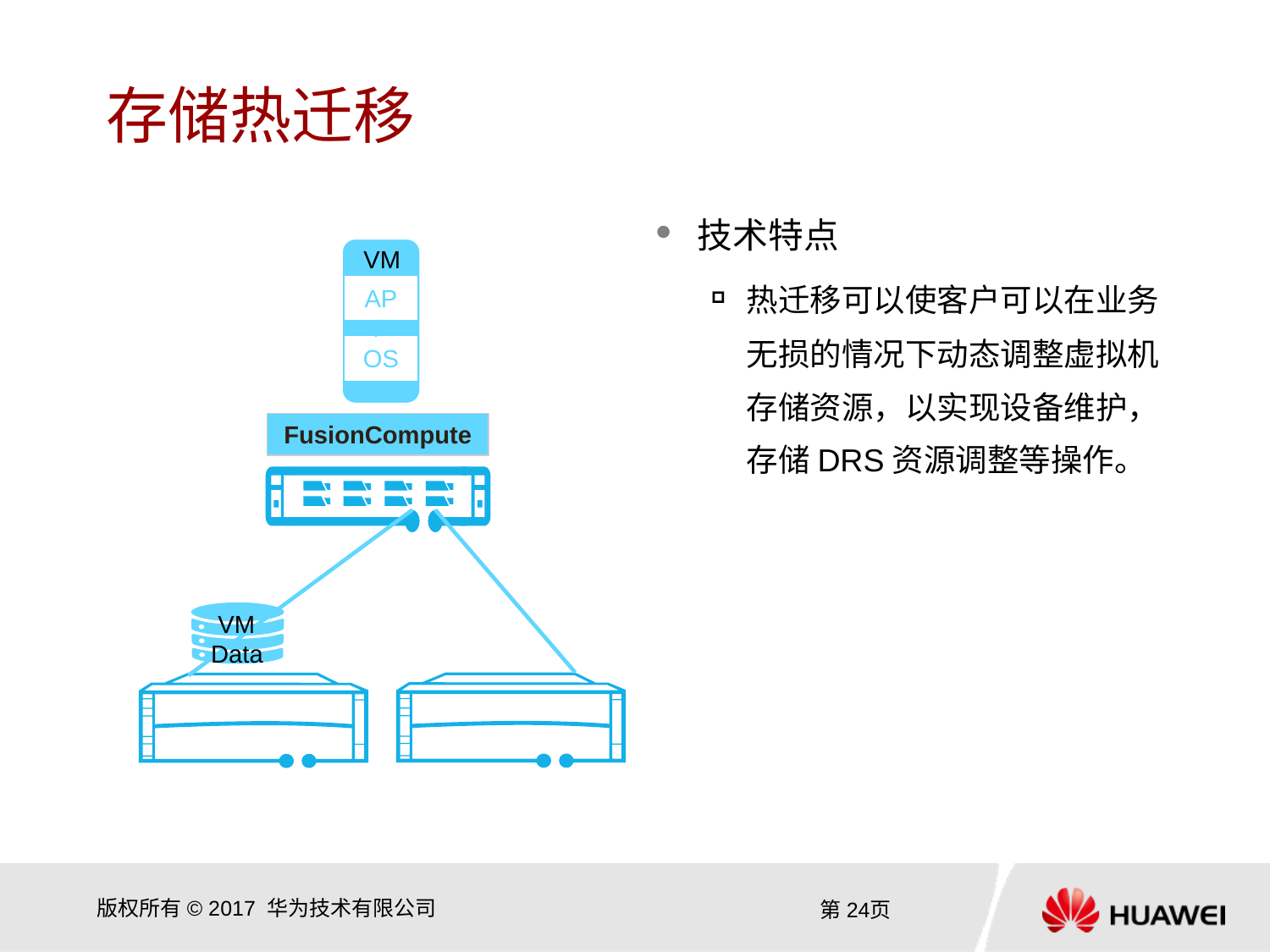

# 存储热迁移
技术特点
热迁移可以使客户可以在业务无损的情况下动态调整虚拟机存储资源，以实现设备维护，存储DRS资源调整等操作。
VM

APP
OS
FusionCompute

  VM
 Data